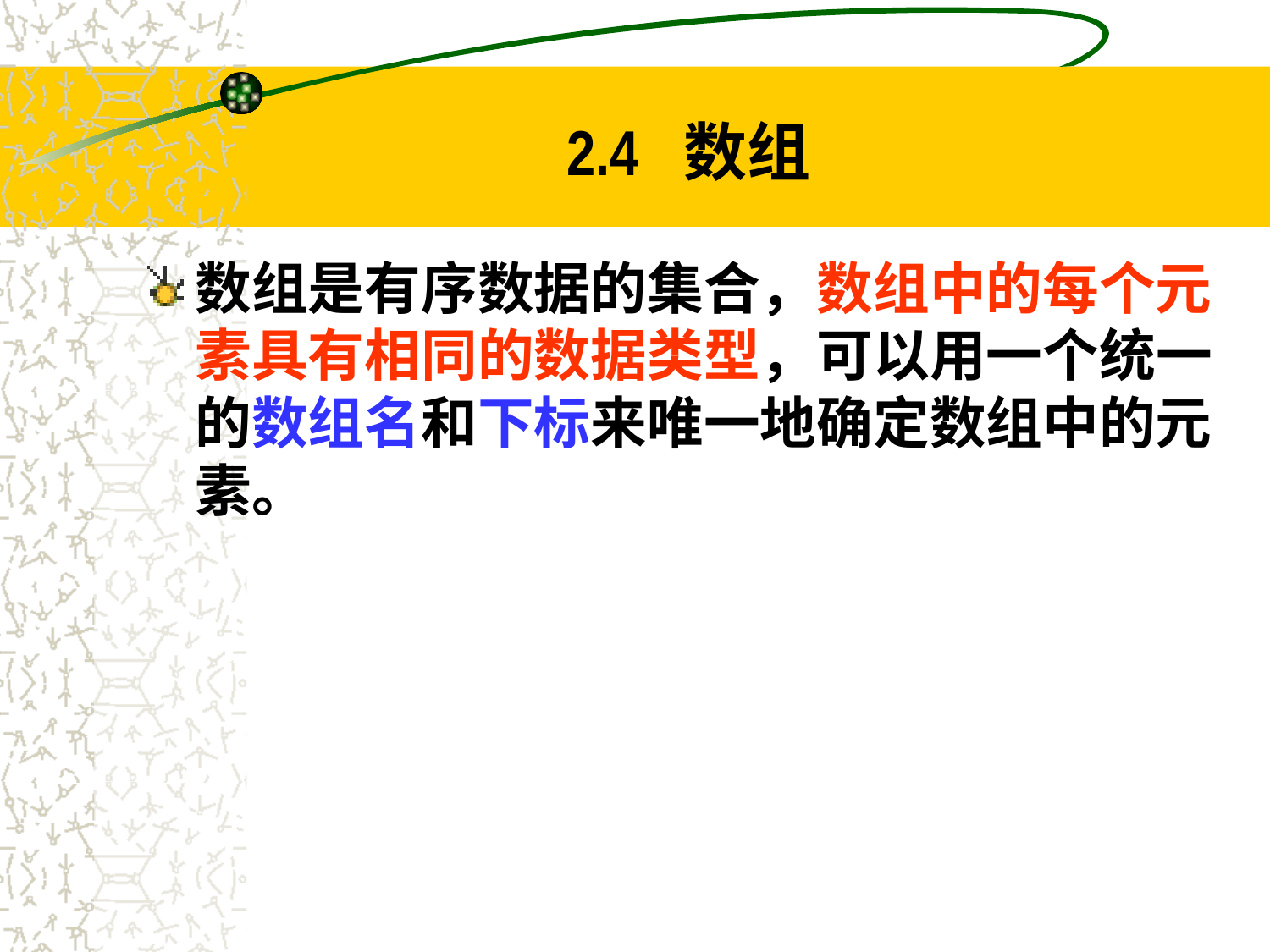

# 2.4  数组
数组是有序数据的集合，数组中的每个元素具有相同的数据类型，可以用一个统一的数组名和下标来唯一地确定数组中的元素。

24